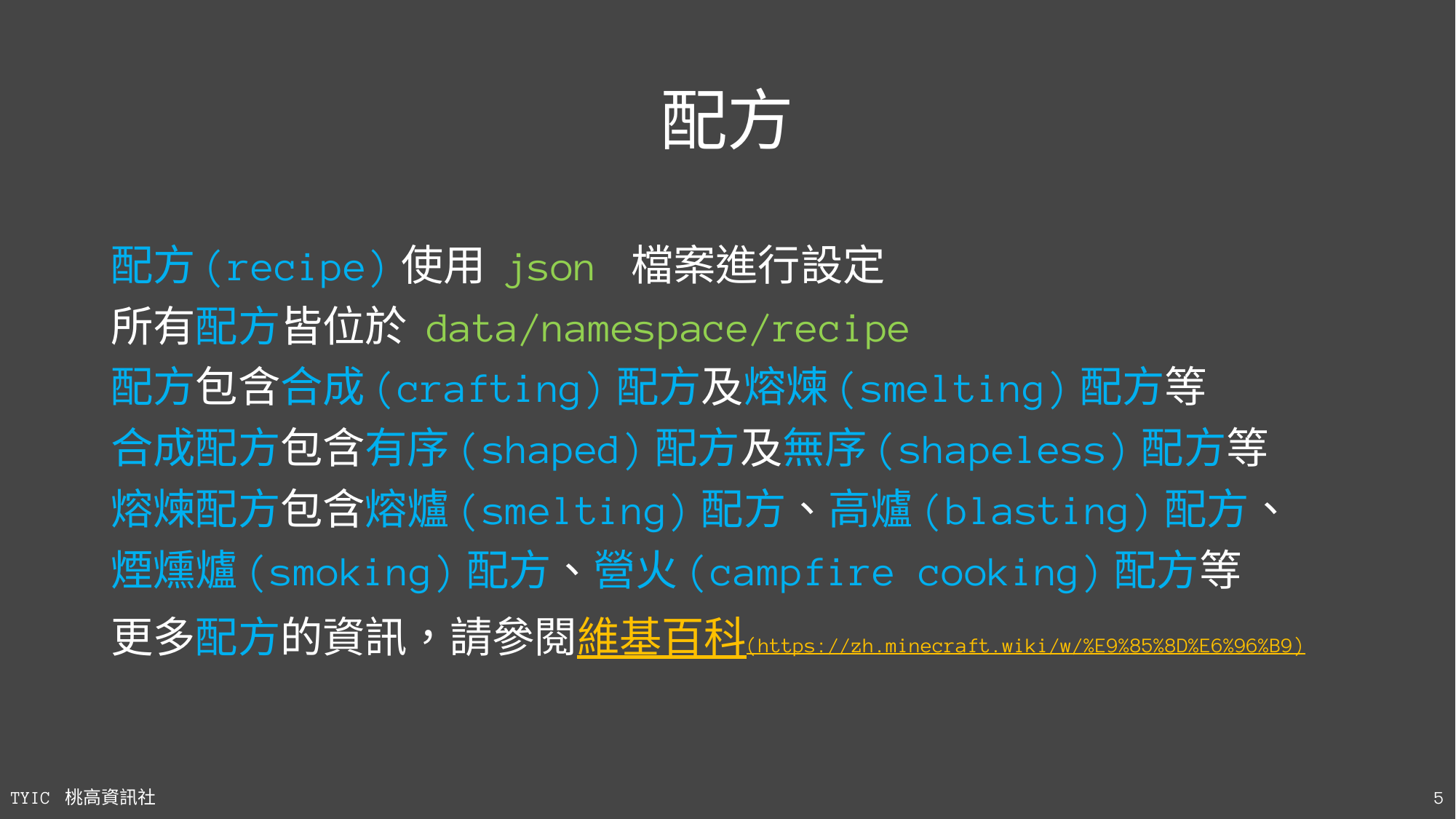

# 配方
配方(recipe)使用 json 檔案進行設定
所有配方皆位於 data/namespace/recipe
配方包含合成(crafting)配方及熔煉(smelting)配方等
合成配方包含有序(shaped)配方及無序(shapeless)配方等
熔煉配方包含熔爐(smelting)配方、高爐(blasting)配方、
煙燻爐(smoking)配方、營火(campfire cooking)配方等
更多配方的資訊，請參閱維基百科(https://zh.minecraft.wiki/w/%E9%85%8D%E6%96%B9)